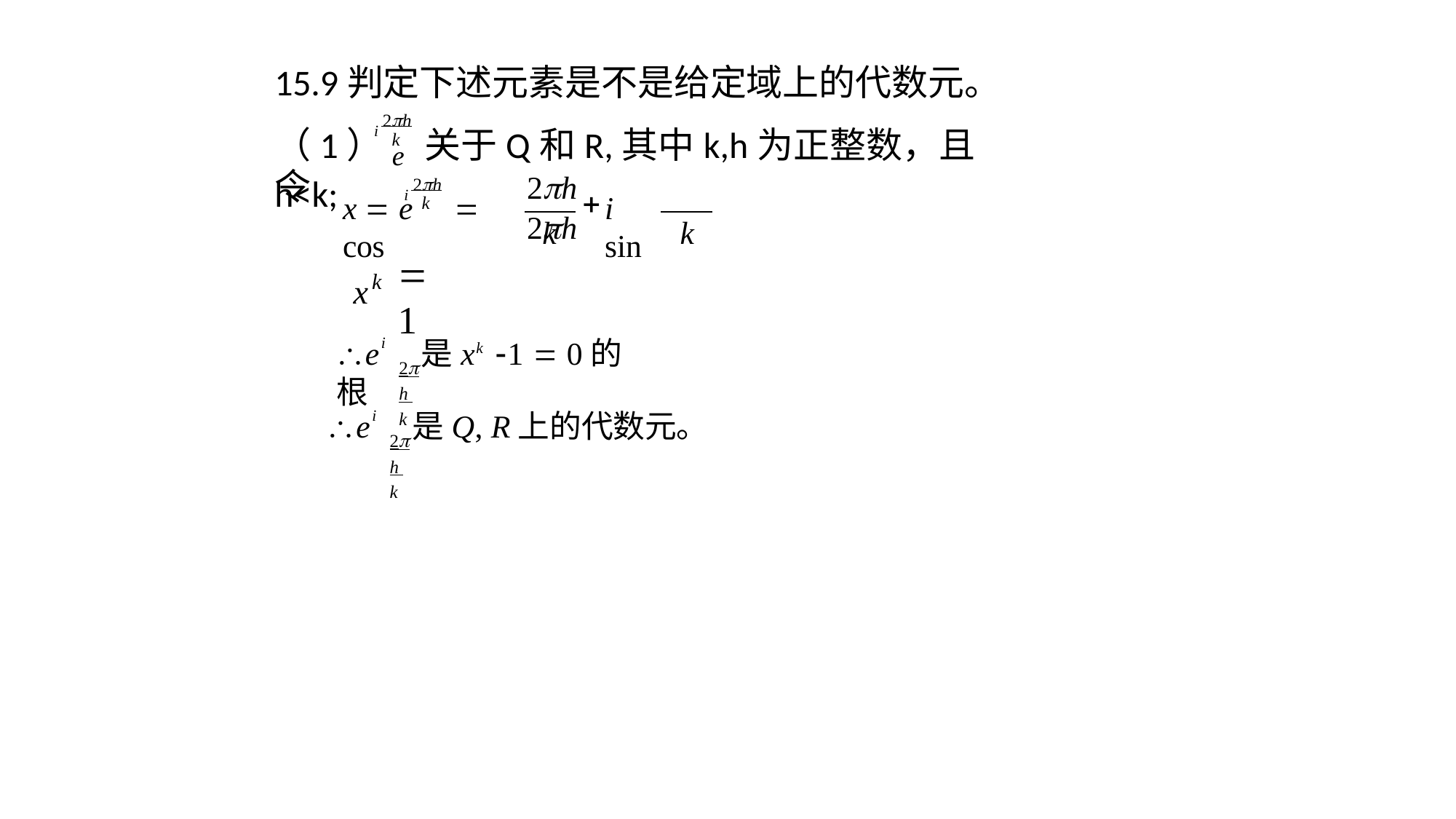

# 15.9判定下述元素是不是给定域上的代数元。
i 2πh
（1）e	关于Q和R,其中k,h为正整数，且h<k;
k

令
i 2πh
2πh	2πh
x = e	= cos
i sin
k

k	k

xk
= 1
i 2πh  k
∴e	是xk −1 = 0的根
i 2πh  k
∴e	是Q, R上的代数元。